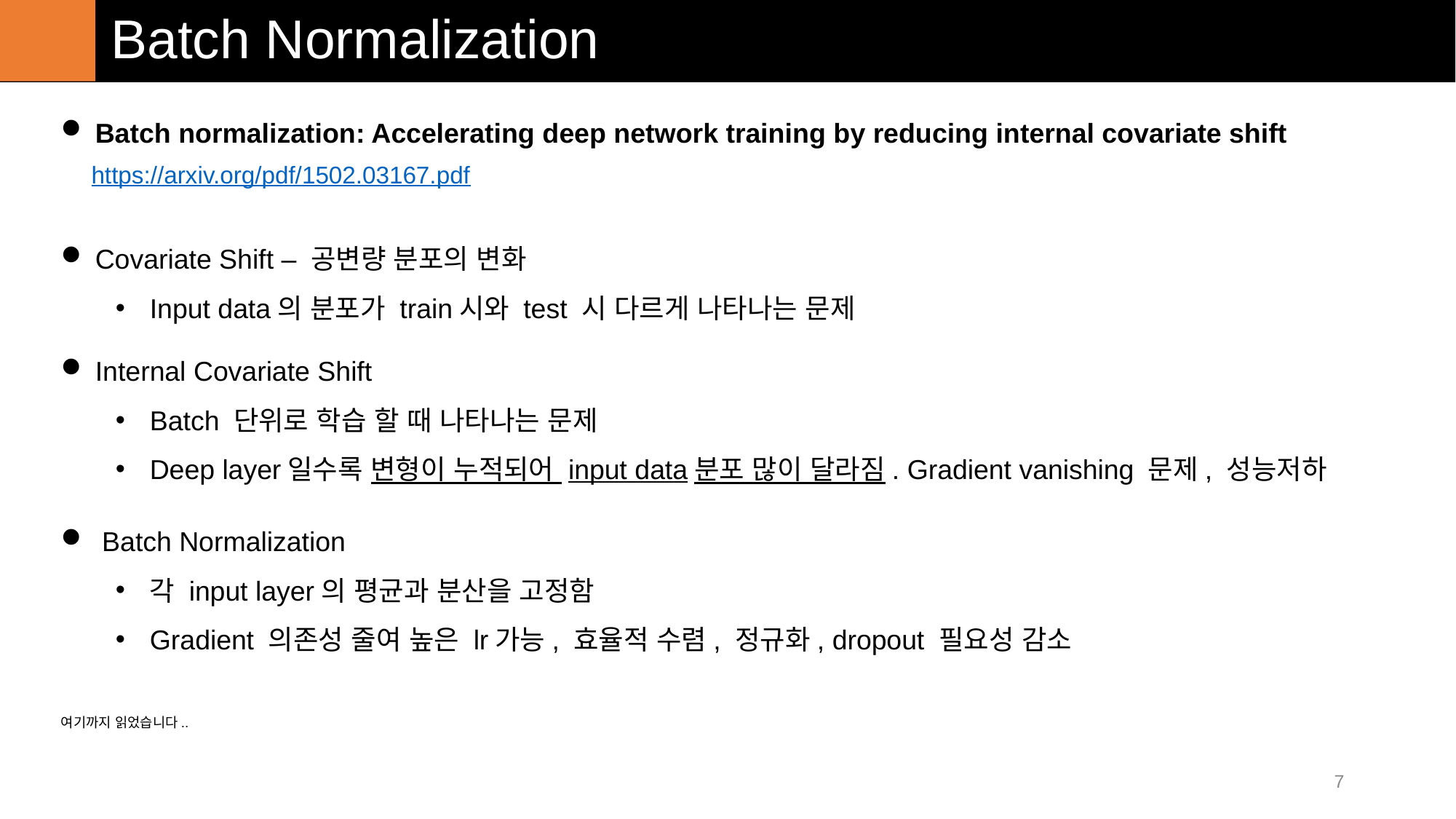

# Batch Normalization
Batch normalization: Accelerating deep network training by reducing internal covariate shift
https://arxiv.org/pdf/1502.03167.pdf
Covariate Shift – 공변량 분포의 변화
Input data의 분포가 train시와 test 시 다르게 나타나는 문제
Internal Covariate Shift
Batch 단위로 학습 할 때 나타나는 문제
Deep layer일수록 변형이 누적되어 input data분포 많이 달라짐. Gradient vanishing 문제, 성능저하
Batch Normalization
각 input layer의 평균과 분산을 고정함
Gradient 의존성 줄여 높은 lr가능, 효율적 수렴, 정규화, dropout 필요성 감소
여기까지 읽었습니다..
7